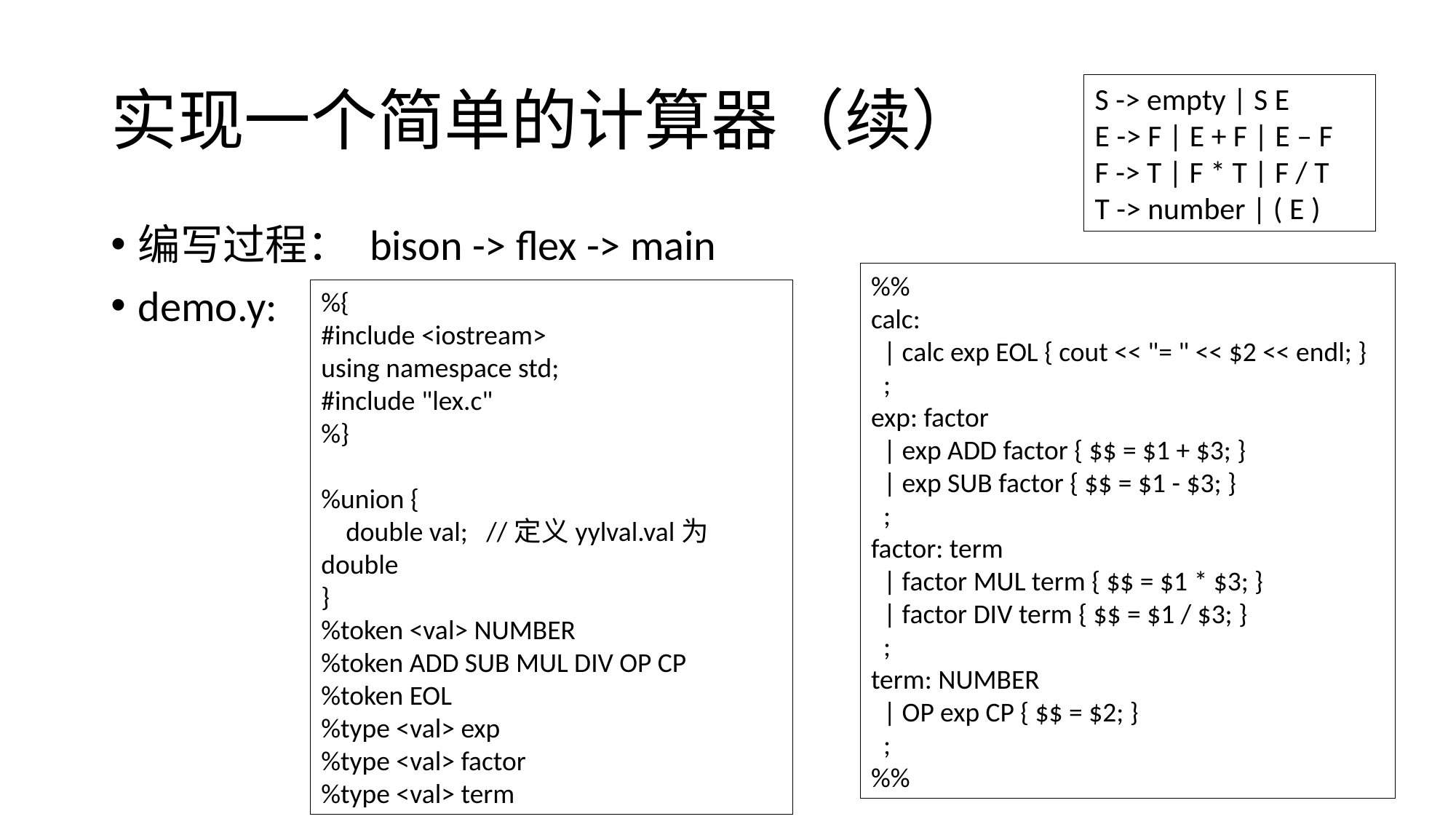

# 实现一个简单的计算器（续）
S -> empty | S E
E -> F | E + F | E – F
F -> T | F * T | F / T
T -> number | ( E )
编写过程： bison -> flex -> main
demo.y:
%%
calc:
  | calc exp EOL { cout << "= " << $2 << endl; }
  ;
exp: factor
  | exp ADD factor { $$ = $1 + $3; }
  | exp SUB factor { $$ = $1 - $3; }
  ;
factor: term
  | factor MUL term { $$ = $1 * $3; }
  | factor DIV term { $$ = $1 / $3; }
  ;
term: NUMBER
  | OP exp CP { $$ = $2; }
  ;
%%
%{
#include <iostream>
using namespace std;
#include "lex.c"
%}

%union {
    double val;   //定义yylval.val为double
}
%token <val> NUMBER
%token ADD SUB MUL DIV OP CP
%token EOL
%type <val> exp
%type <val> factor
%type <val> term